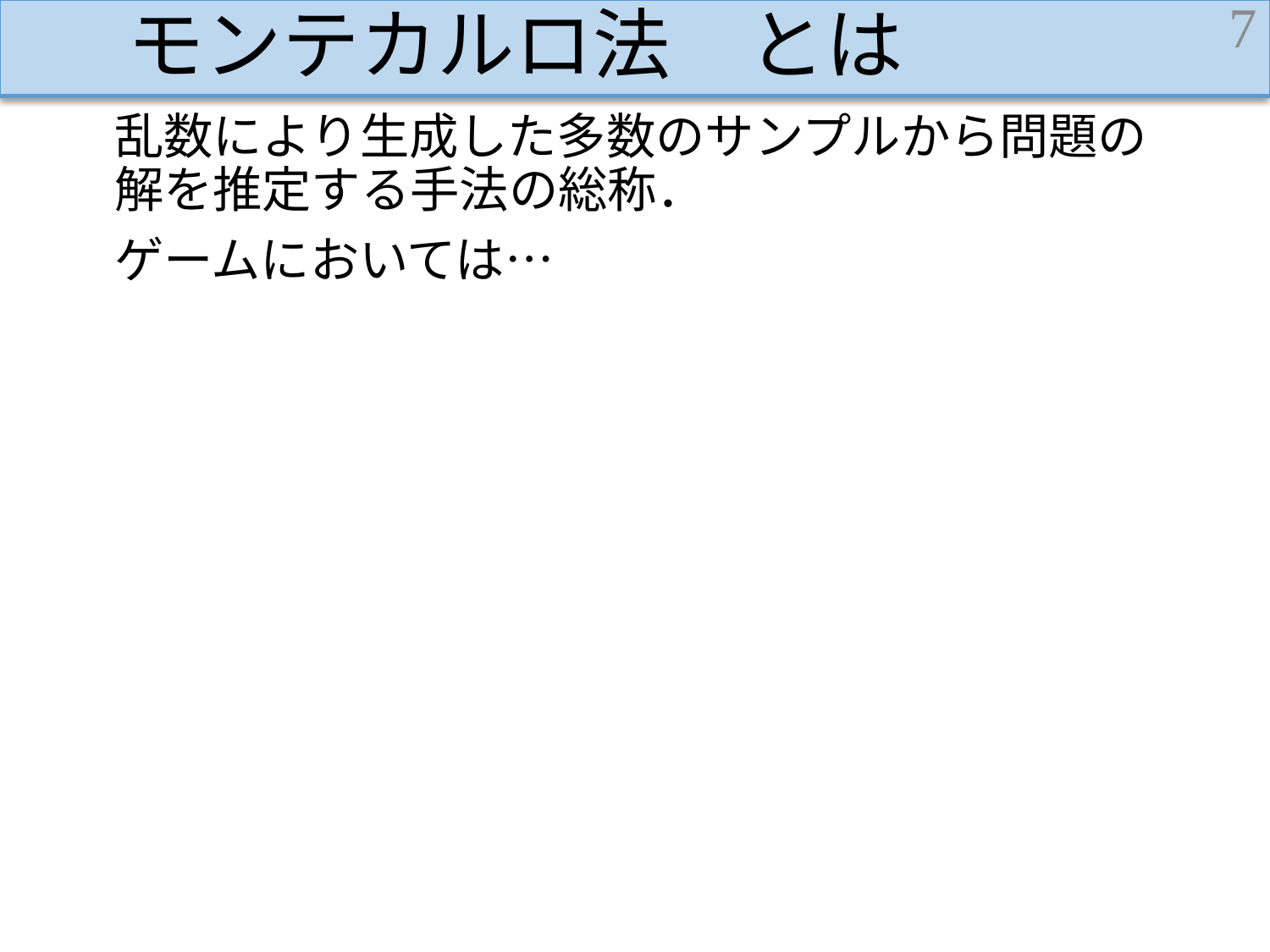

# モンテカルロ法　とは
7
乱数により生成した多数のサンプルから問題の解を推定する手法の総称．
ゲームにおいては…